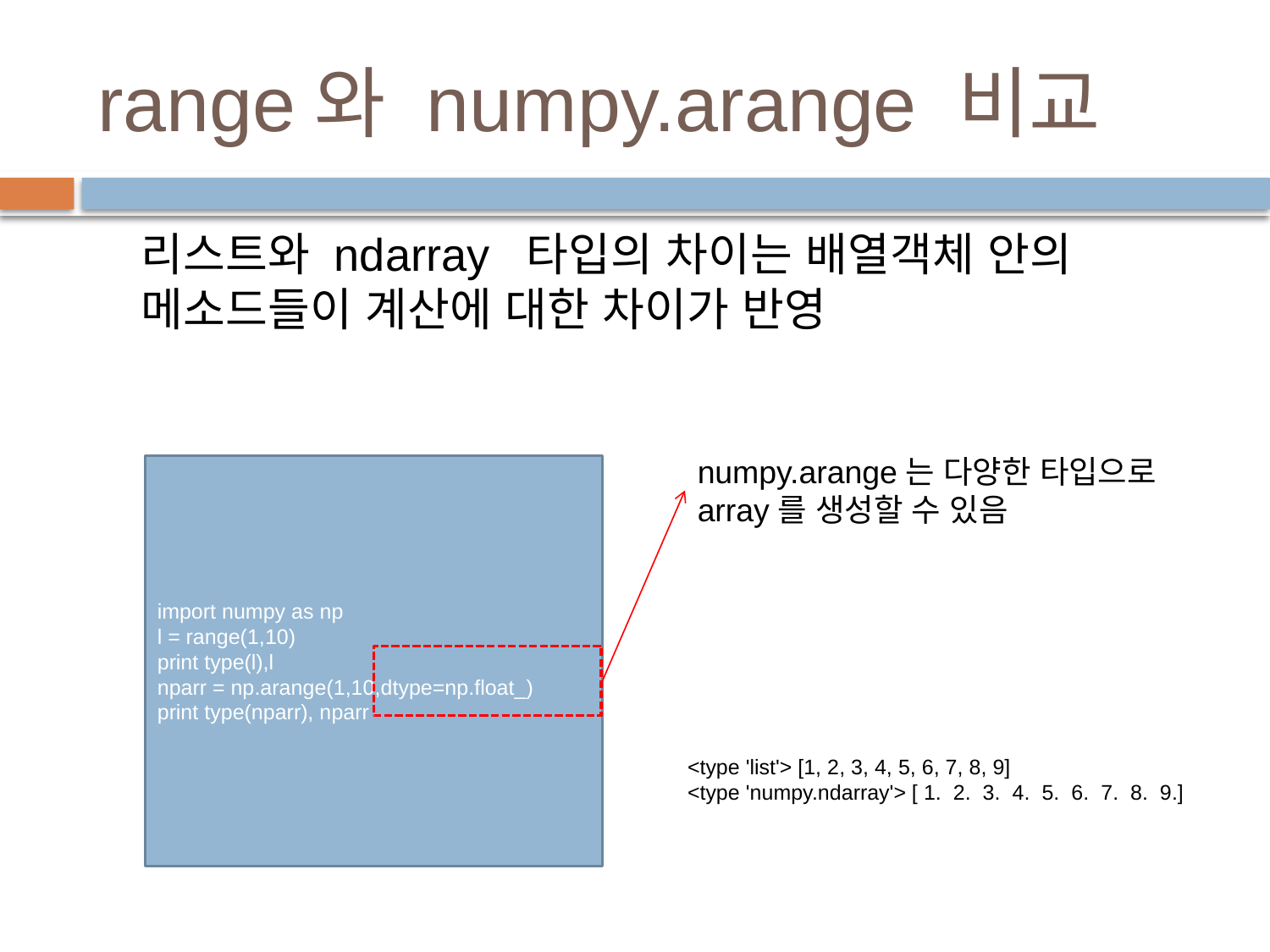

# range와 numpy.arange 비교
리스트와 ndarray  타입의 차이는 배열객체 안의 메소드들이 계산에 대한 차이가 반영
numpy.arange는 다양한 타입으로 array를 생성할 수 있음
import numpy as np
l = range(1,10)
print type(l),l
nparr = np.arange(1,10,dtype=np.float_)
print type(nparr), nparr

<type 'list'> [1, 2, 3, 4, 5, 6, 7, 8, 9]
<type 'numpy.ndarray'> [ 1.  2.  3.  4.  5.  6.  7.  8.  9.]